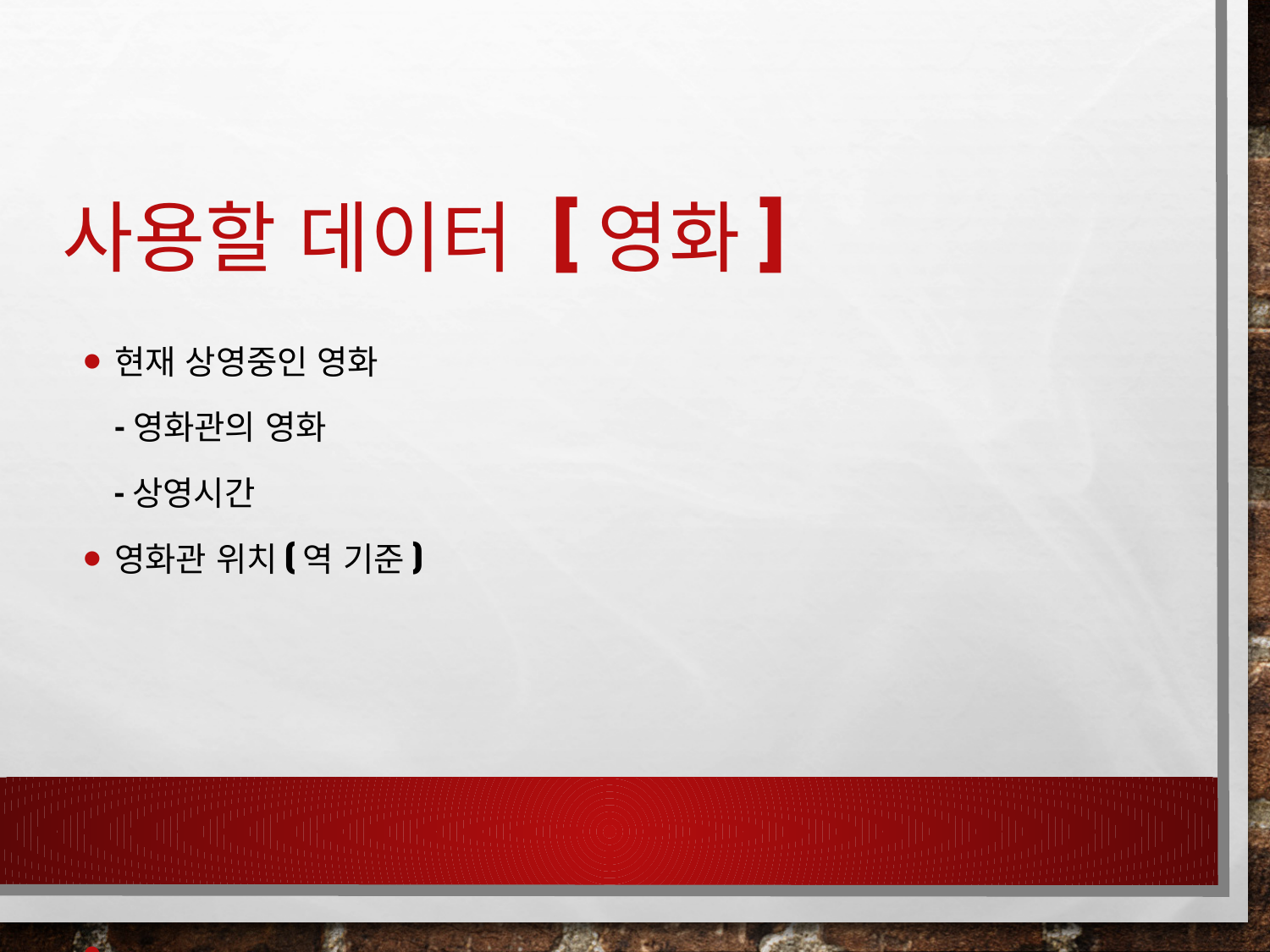

# 사용할 데이터 [영화]

현재 상영중인 영화
	-영화관의 영화
    -상영시간
영화관 위치(역 기준)